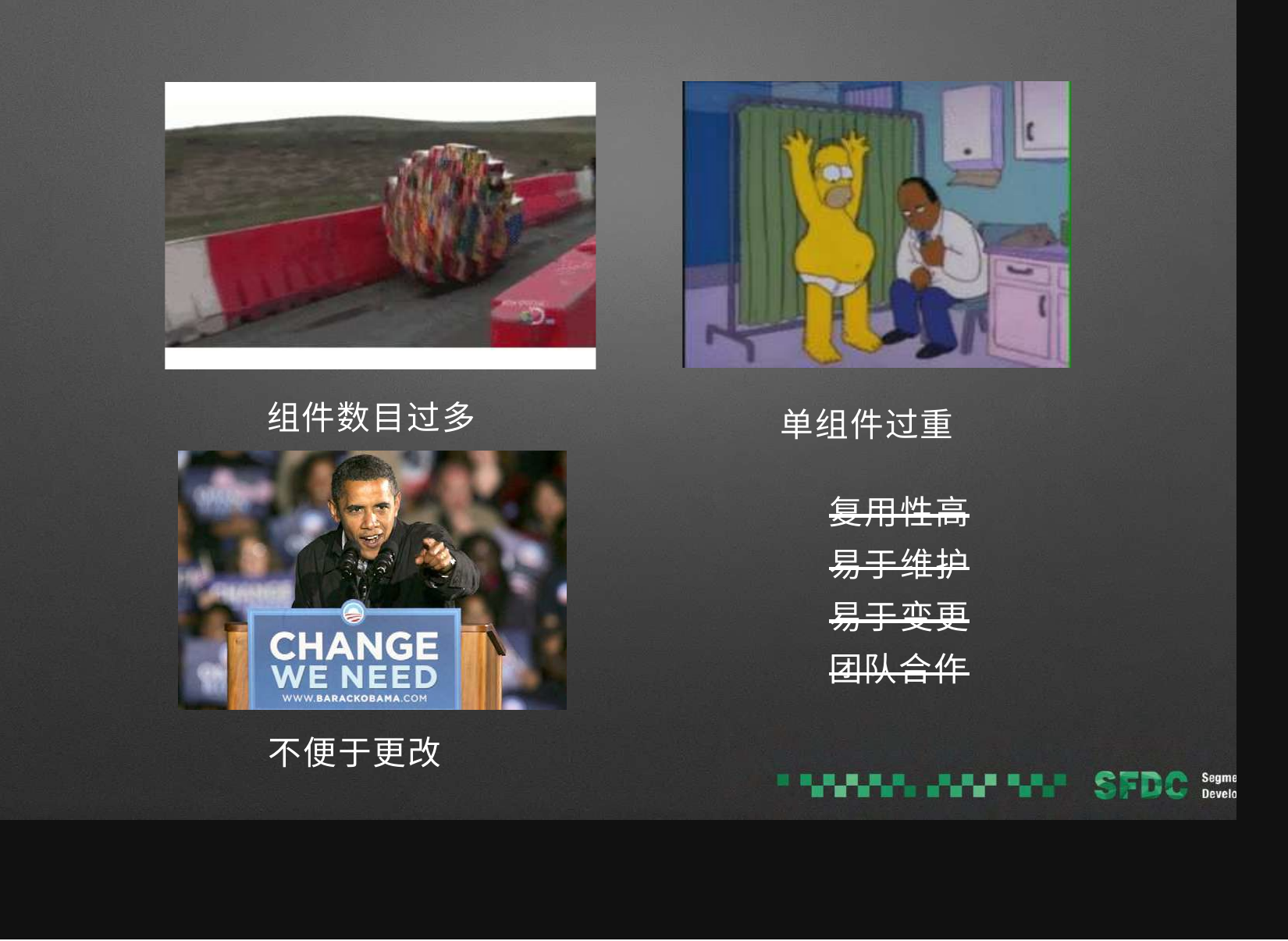

# 组件数目过多
单组件过重

复用性高 易于维护 易于变更 团队合作

不便于更改